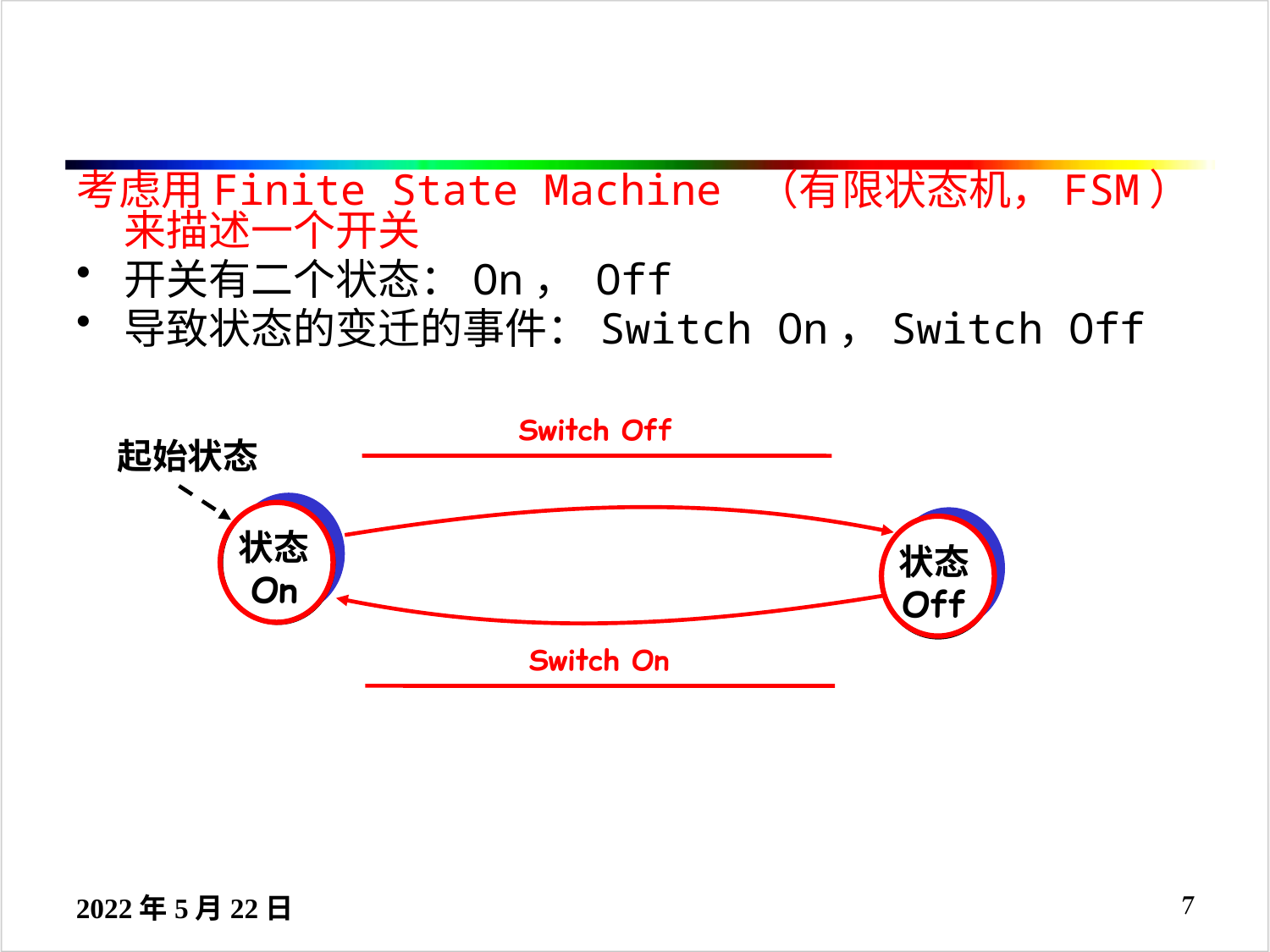

考虑用Finite State Machine （有限状态机，FSM）来描述一个开关
开关有二个状态：On， Off
导致状态的变迁的事件：Switch On，Switch Off

Switch Off

起始状态

状态
On

状态
Off

Switch On

7
2022年5月22日